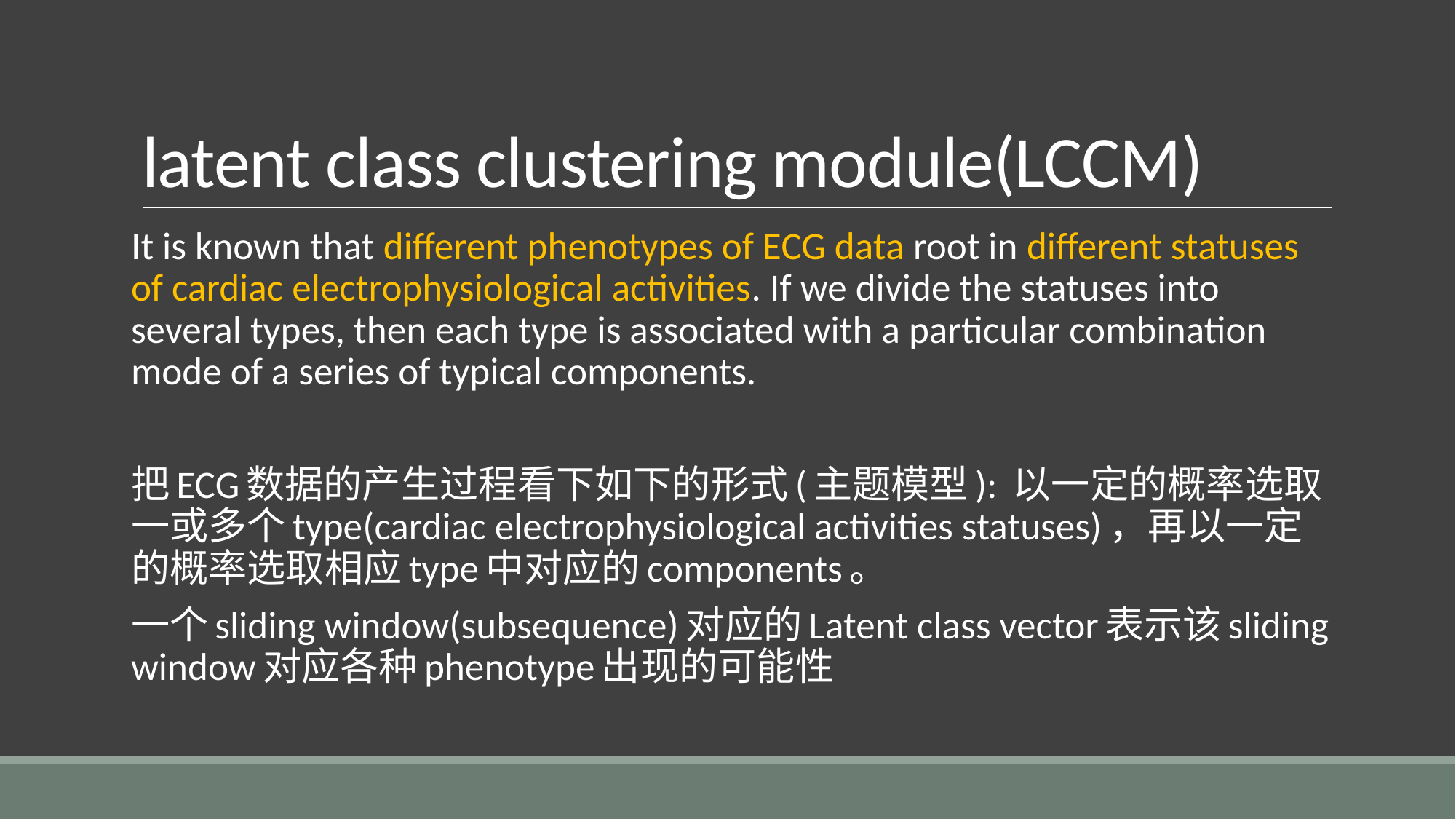

# latent class clustering module(LCCM)
It is known that different phenotypes of ECG data root in different statuses of cardiac electrophysiological activities. If we divide the statuses into several types, then each type is associated with a particular combination mode of a series of typical components.

把ECG数据的产生过程看下如下的形式(主题模型): 以一定的概率选取一或多个type(cardiac electrophysiological activities statuses)，再以一定的概率选取相应type中对应的components。
一个sliding window(subsequence)对应的Latent class vector表示该sliding window对应各种phenotype出现的可能性